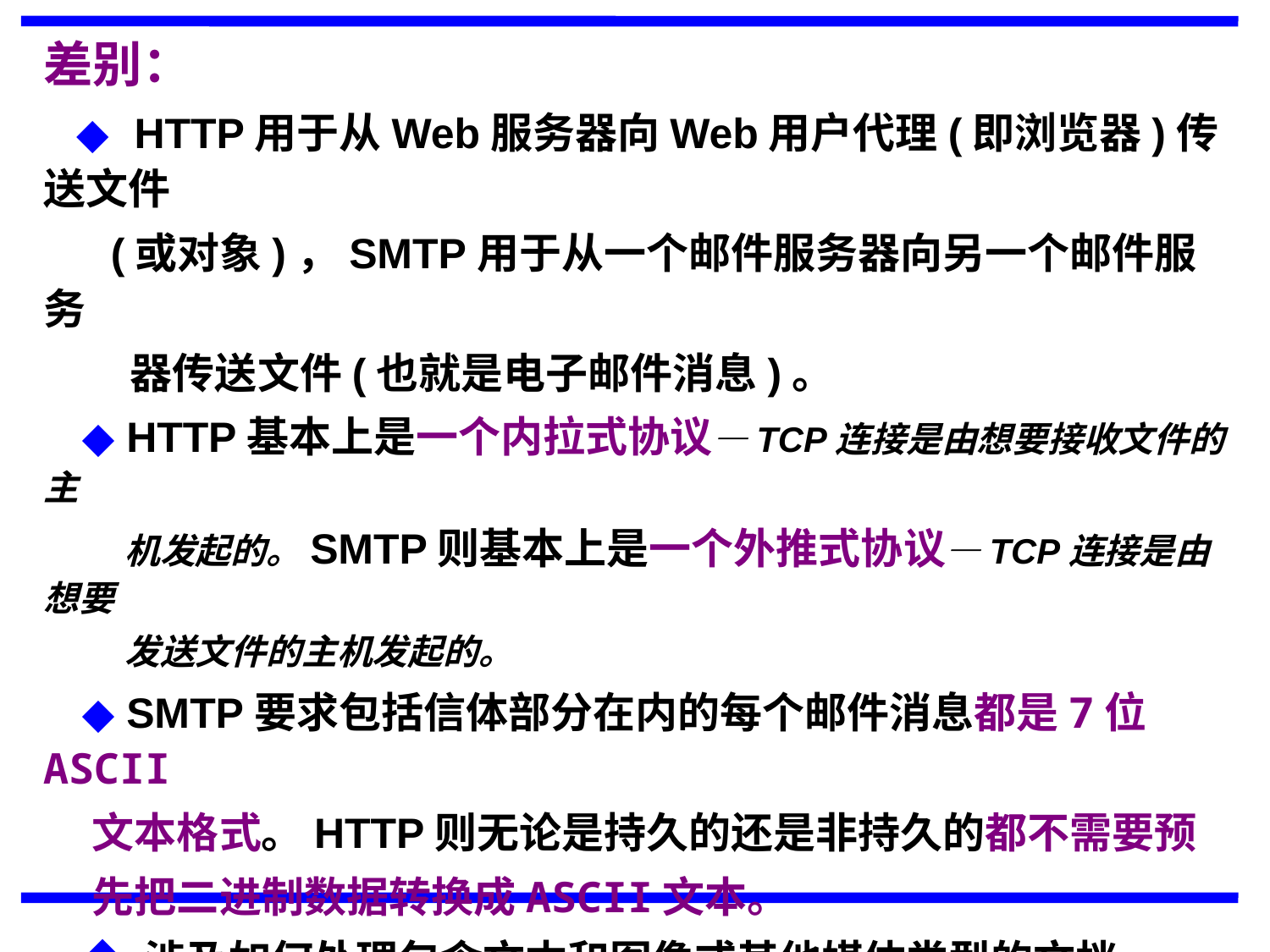

差别：
    ◆ HTTP用于从Web服务器向Web用户代理(即浏览器)传送文件
       (或对象)，SMTP用于从一个邮件服务器向另一个邮件服务
        器传送文件(也就是电子邮件消息)。
    ◆ HTTP基本上是一个内拉式协议—TCP连接是由想要接收文件的主
         机发起的。SMTP则基本上是一个外推式协议—TCP连接是由想要
         发送文件的主机发起的。
    ◆ SMTP要求包括信体部分在内的每个邮件消息都是7位ASCII
    文本格式。HTTP则无论是持久的还是非持久的都不需要预
    先把二进制数据转换成ASCII文本。
    ◆ 涉及如何处理包含文本和图像或其他媒体类型的文档。
         HTTP是把每个对象封装在各自的HTTP响应消息中。 SMTP
     则是把同一个邮件内的各个对象置于同一个邮件消息中。